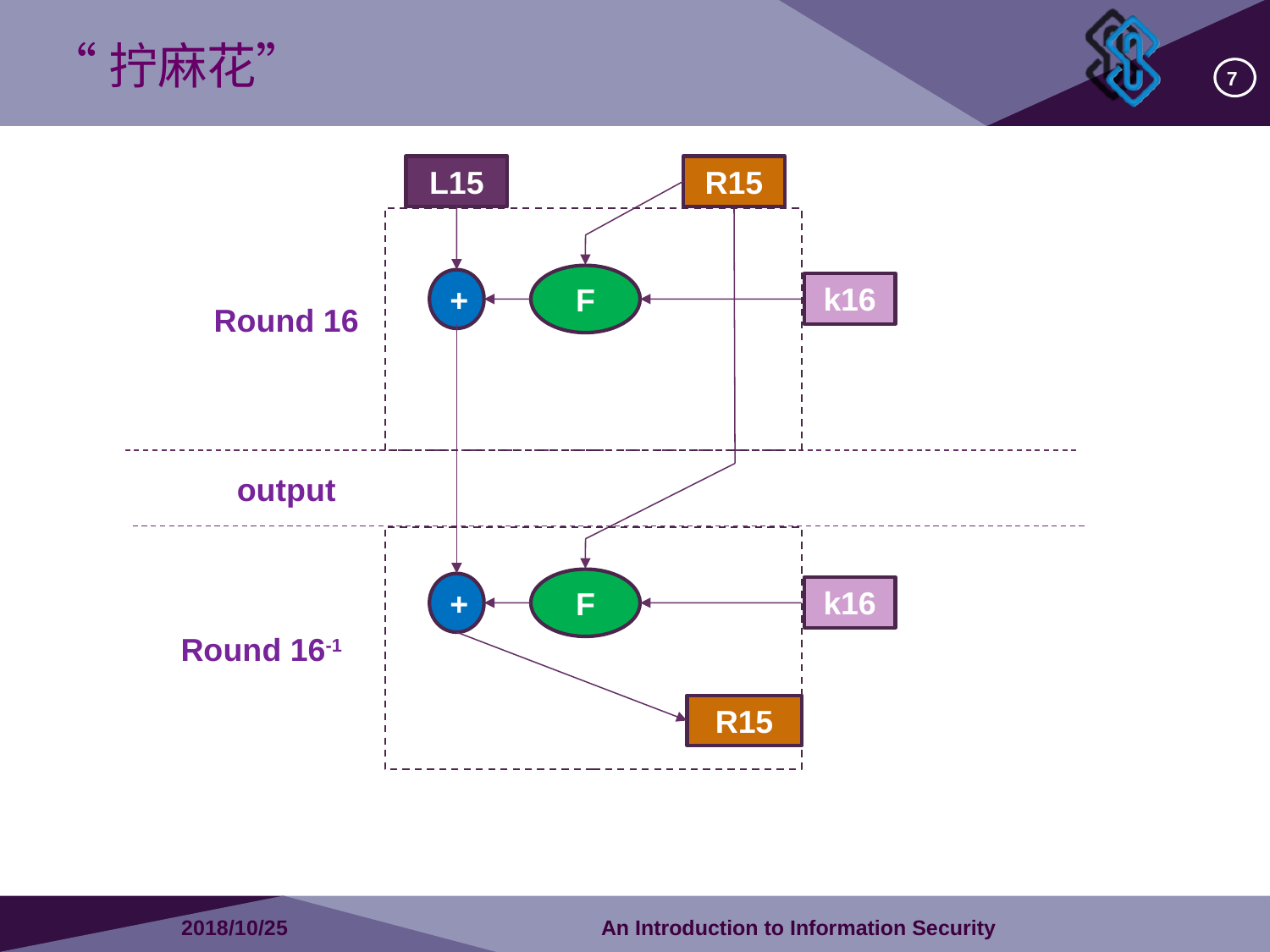

# “拧麻花”
7
L15
R15

F
+
k16
Round 16
output

F
+
k16
Round 16-1
R15
2018/10/25
An Introduction to Information Security